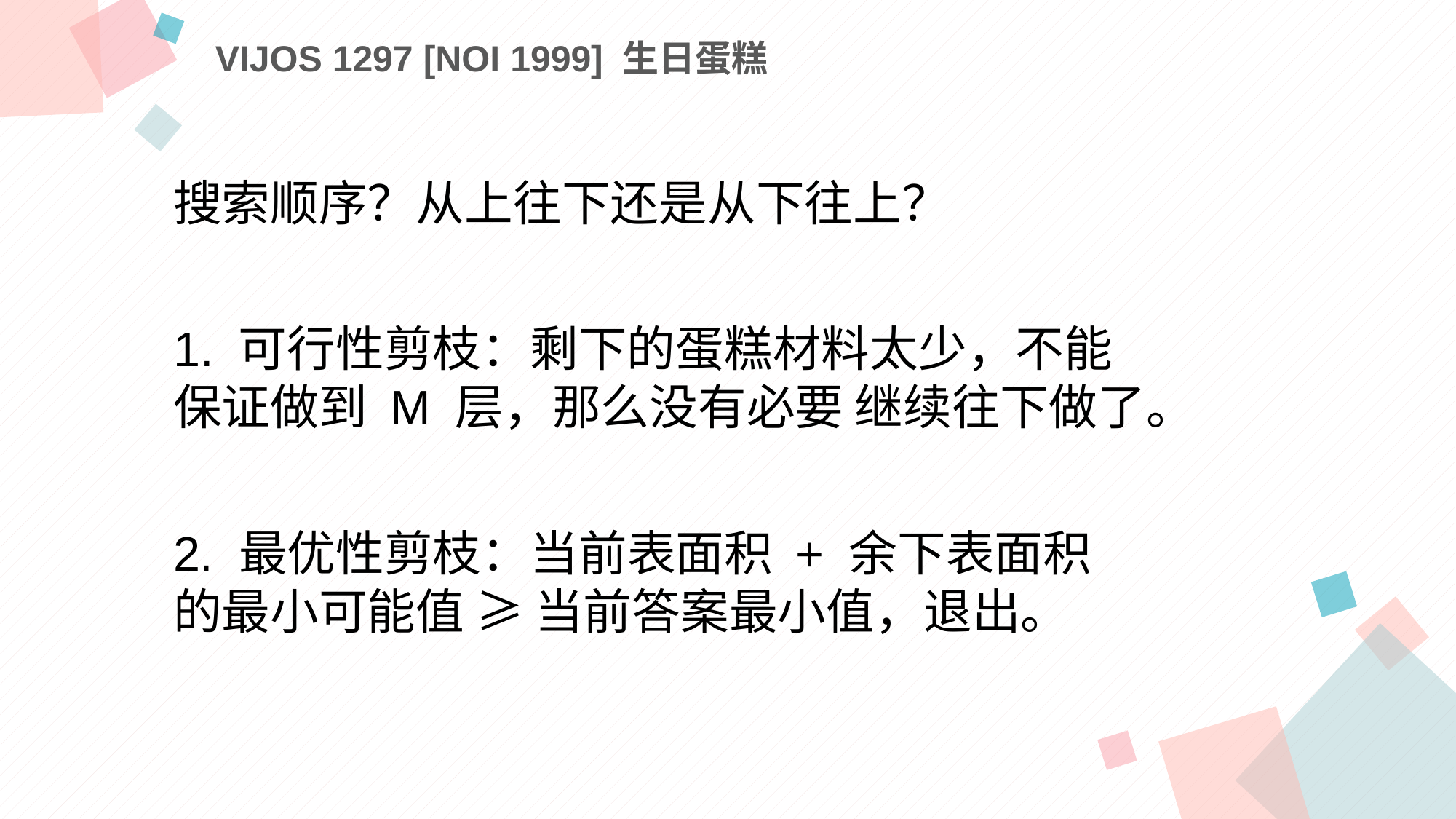

VIJOS 1297 [NOI 1999] 生日蛋糕
搜索顺序？从上往下还是从下往上？
1. 可行性剪枝：剩下的蛋糕材料太少，不能保证做到 M 层，那么没有必要 继续往下做了。
2. 最优性剪枝：当前表面积 + 余下表面积的最小可能值 ≥ 当前答案最小值，退出。